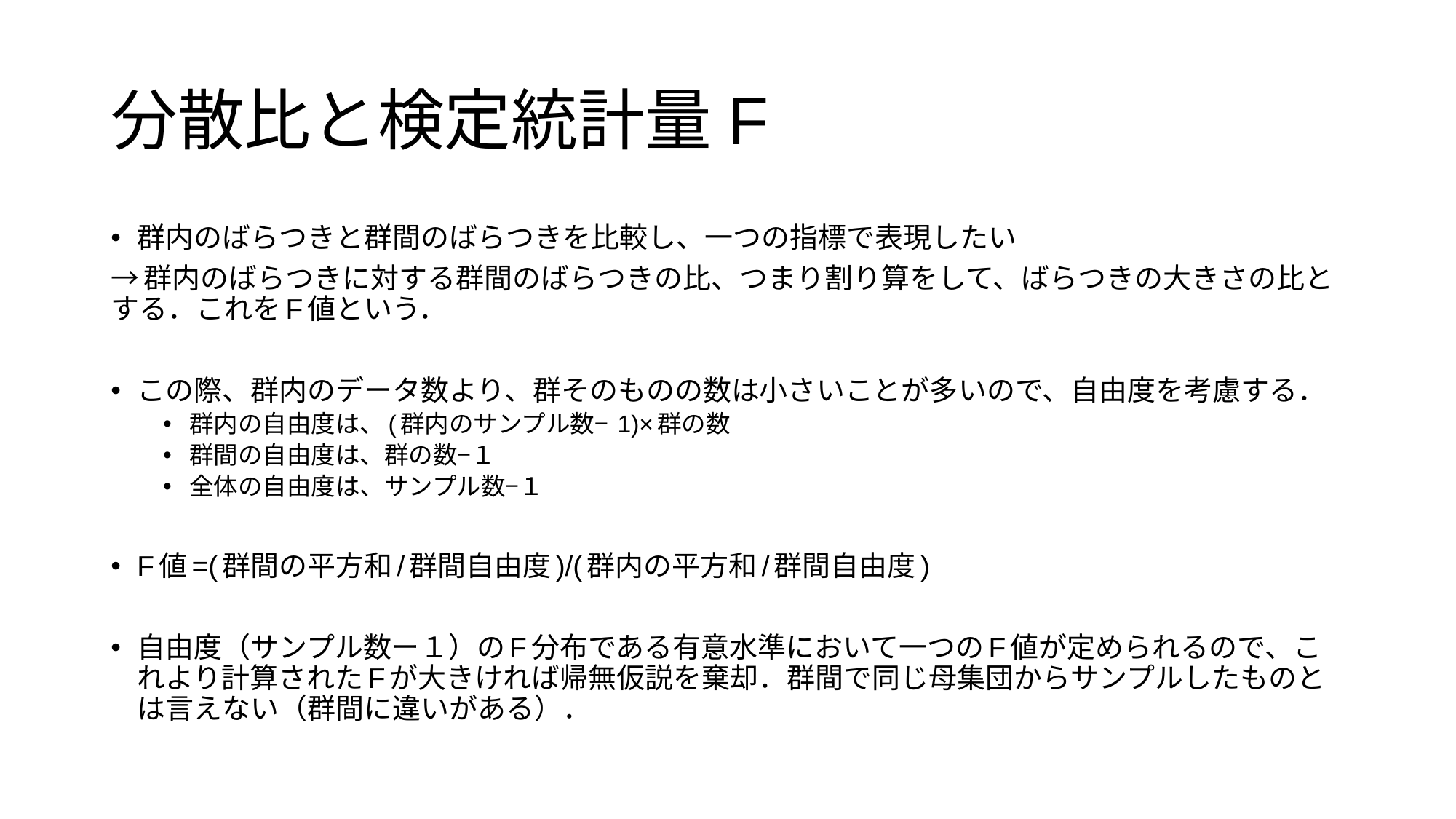

# 分散比と検定統計量F
群内のばらつきと群間のばらつきを比較し、一つの指標で表現したい
→群内のばらつきに対する群間のばらつきの比、つまり割り算をして、ばらつきの大きさの比とする．これをF値という．

この際、群内のデータ数より、群そのものの数は小さいことが多いので、自由度を考慮する．
群内の自由度は、(群内のサンプル数− 1)×群の数
群間の自由度は、群の数−１
全体の自由度は、サンプル数−１

F値=(群間の平方和/群間自由度)/(群内の平方和/群間自由度)

自由度（サンプル数ー１）のF分布である有意水準において一つのF値が定められるので、これより計算されたFが大きければ帰無仮説を棄却．群間で同じ母集団からサンプルしたものとは言えない（群間に違いがある）．